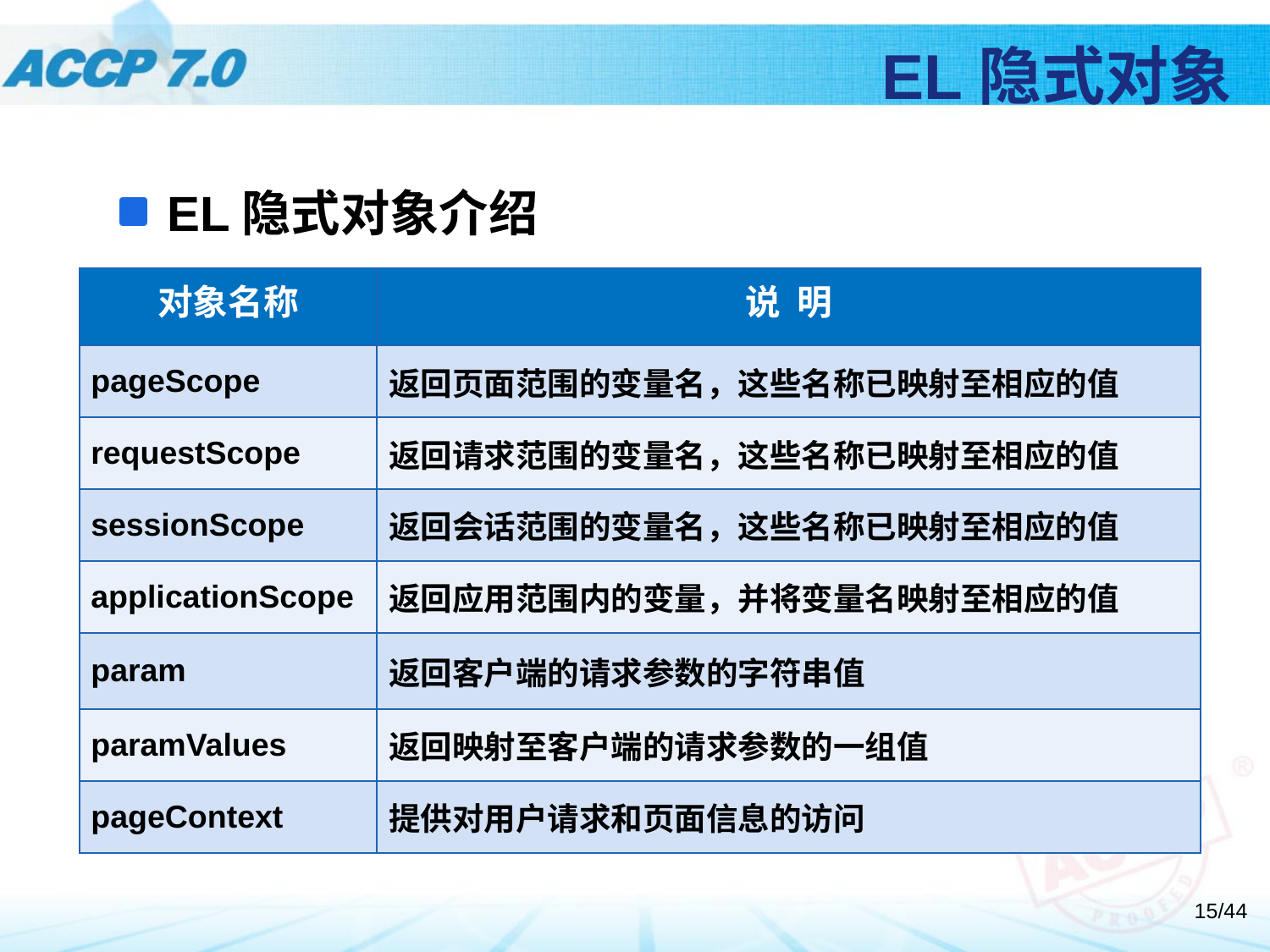

# EL隐式对象
EL隐式对象介绍
| 对象名称 | 说 明 |
| --- | --- |
| pageScope | 返回页面范围的变量名，这些名称已映射至相应的值 |
| requestScope | 返回请求范围的变量名，这些名称已映射至相应的值 |
| sessionScope | 返回会话范围的变量名，这些名称已映射至相应的值 |
| applicationScope | 返回应用范围内的变量，并将变量名映射至相应的值 |
| param | 返回客户端的请求参数的字符串值 |
| paramValues | 返回映射至客户端的请求参数的一组值 |
| pageContext | 提供对用户请求和页面信息的访问 |
15/44